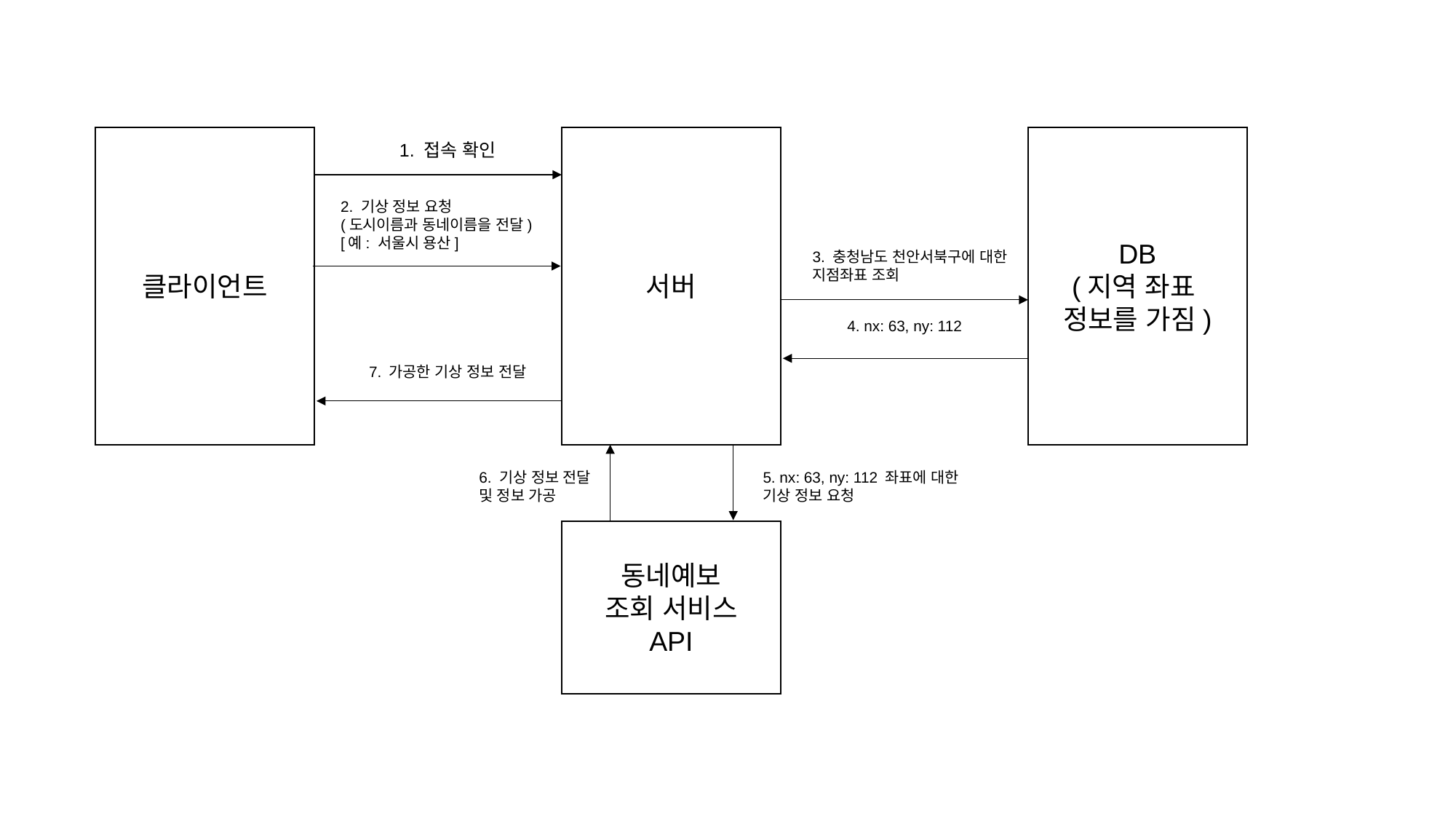

DB
(지역 좌표
정보를 가짐)
클라이언트
서버
1. 접속 확인
2. 기상 정보 요청
(도시이름과 동네이름을 전달)
[예: 서울시 용산]
3. 충청남도 천안서북구에 대한
지점좌표 조회
4. nx: 63, ny: 112
7. 가공한 기상 정보 전달
6. 기상 정보 전달
및 정보 가공
5. nx: 63, ny: 112 좌표에 대한
기상 정보 요청
동네예보
조회 서비스
API